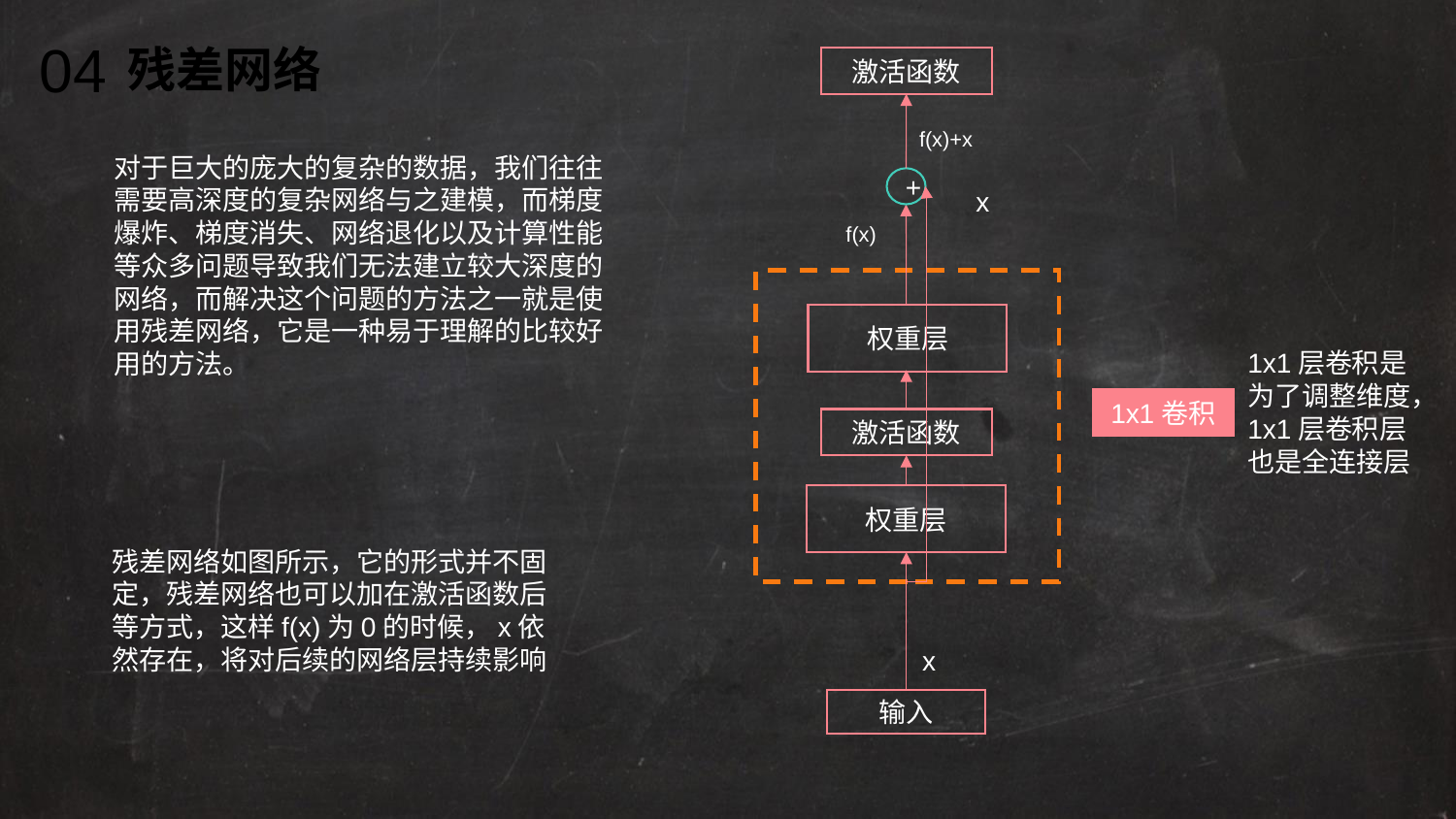

04
残差网络
激活函数
f(x)+x
对于巨大的庞大的复杂的数据，我们往往需要高深度的复杂网络与之建模，而梯度爆炸、梯度消失、网络退化以及计算性能等众多问题导致我们无法建立较大深度的网络，而解决这个问题的方法之一就是使用残差网络，它是一种易于理解的比较好用的方法。
+
x
f(x)

权重层
1x1层卷积是为了调整维度，1x1层卷积层也是全连接层
1x1卷积
激活函数
权重层
残差网络如图所示，它的形式并不固定，残差网络也可以加在激活函数后等方式，这样f(x)为0的时候，x依然存在，将对后续的网络层持续影响
x
输入